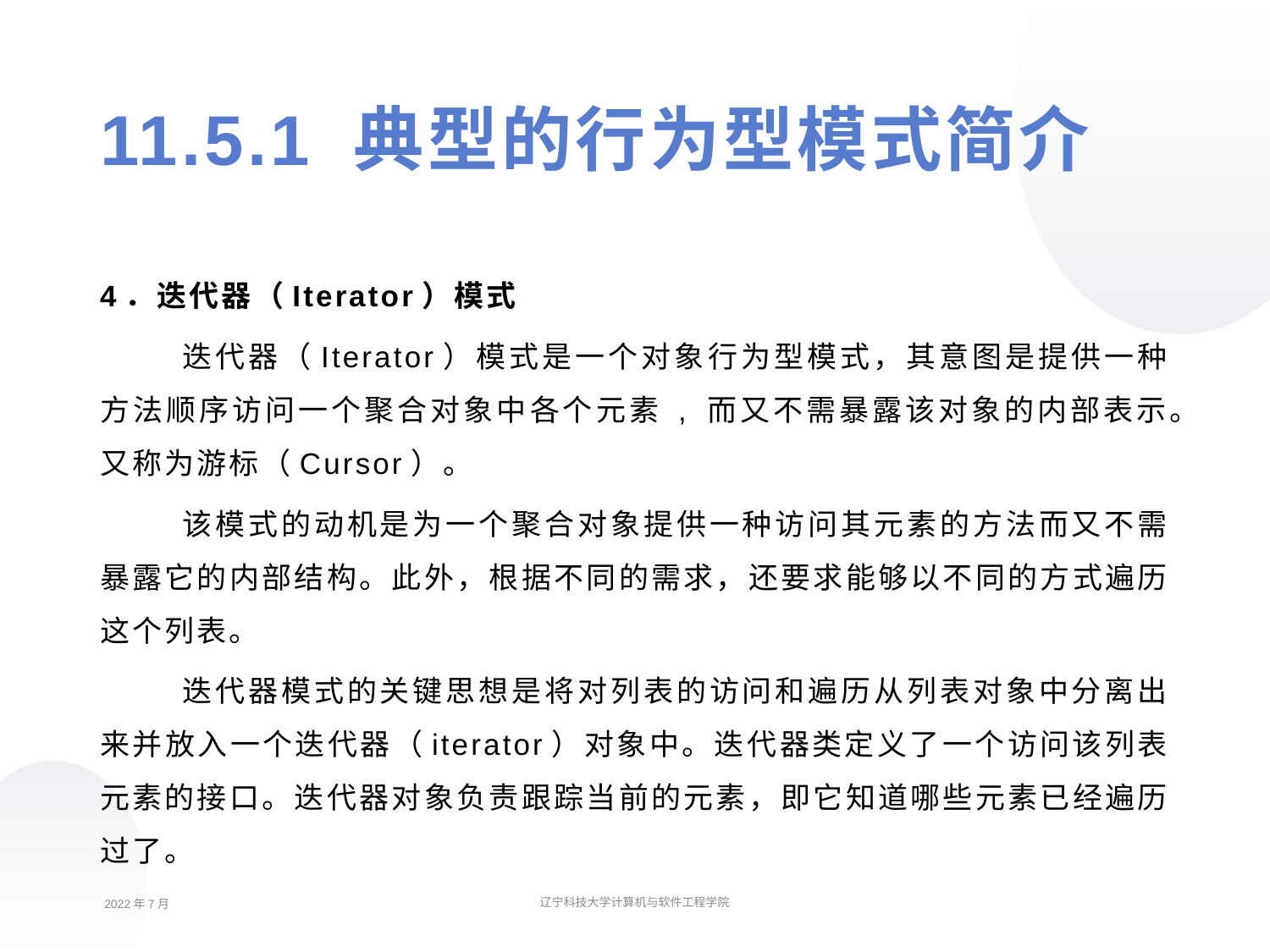

11.5.1 典型的行为型模式简介
4．迭代器（Iterator）模式
 迭代器（Iterator）模式是一个对象行为型模式，其意图是提供一种方法顺序访问一个聚合对象中各个元素 , 而又不需暴露该对象的内部表示。又称为游标（Cursor）。
 该模式的动机是为一个聚合对象提供一种访问其元素的方法而又不需暴露它的内部结构。此外，根据不同的需求，还要求能够以不同的方式遍历这个列表。
 迭代器模式的关键思想是将对列表的访问和遍历从列表对象中分离出来并放入一个迭代器（iterator）对象中。迭代器类定义了一个访问该列表元素的接口。迭代器对象负责跟踪当前的元素，即它知道哪些元素已经遍历过了。

2022年7月
辽宁科技大学计算机与软件工程学院
135